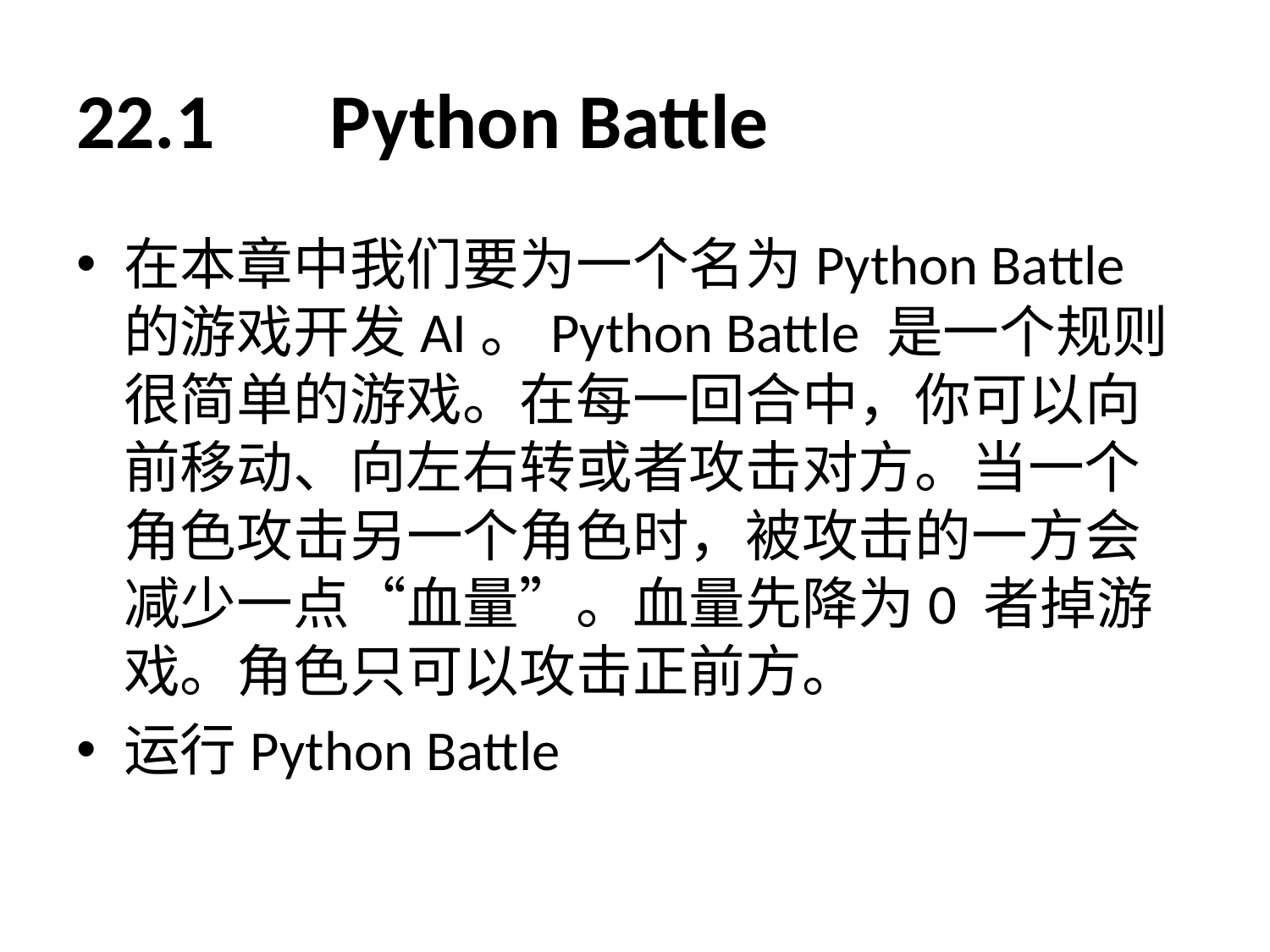

# 22.1　Python Battle
在本章中我们要为一个名为Python Battle 的游戏开发AI。Python Battle 是一个规则很简单的游戏。在每一回合中，你可以向前移动、向左右转或者攻击对方。当一个角色攻击另一个角色时，被攻击的一方会减少一点“血量”。血量先降为0 者掉游戏。角色只可以攻击正前方。
运行Python Battle